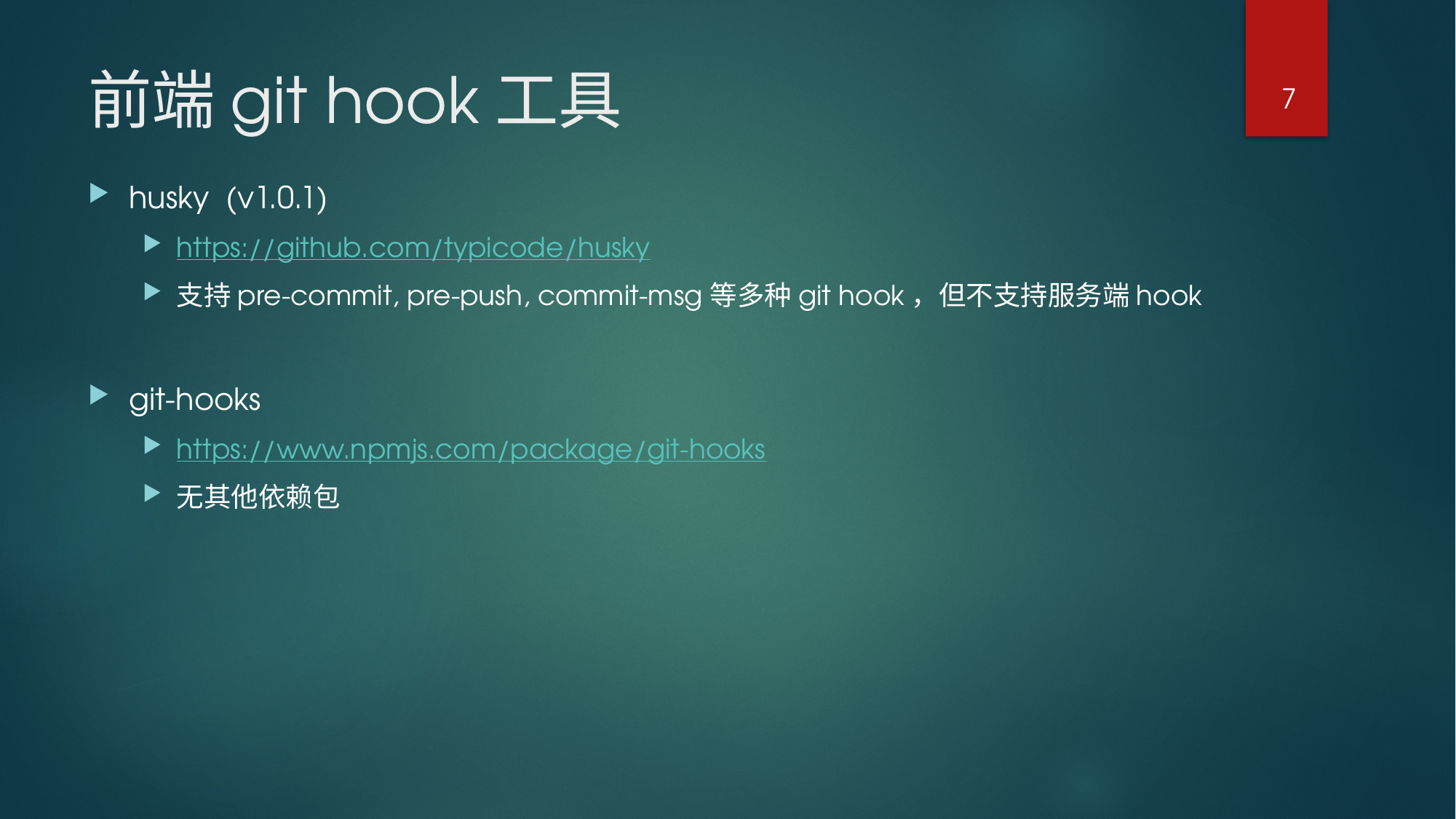

# 前端git hook工具
7
husky  (v1.0.1)
https://github.com/typicode/husky
支持pre-commit, pre-push, commit-msg等多种git hook，但不支持服务端hook

git-hooks
https://www.npmjs.com/package/git-hooks
无其他依赖包